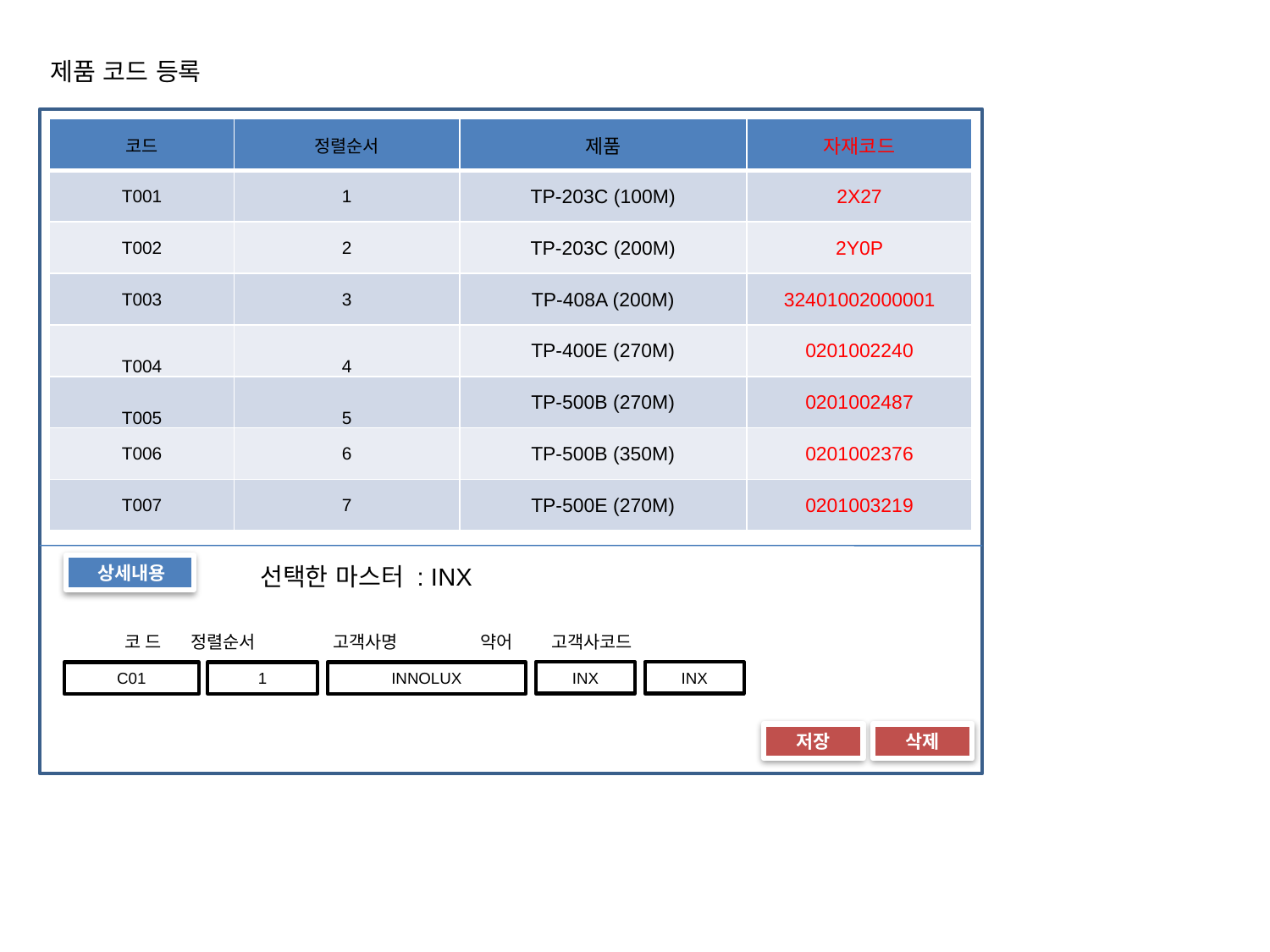

제품 코드 등록

| 코드 | 정렬순서 | 제품 | 자재코드 |
| --- | --- | --- | --- |
| T001 | 1 | TP-203C (100M) | 2X27 |
| T002 | 2 | TP-203C (200M) | 2Y0P |
| T003 | 3 | TP-408A (200M) | 32401002000001 |
| T004 | 4 | TP-400E (270M) | 0201002240 |
| T005 | 5 | TP-500B (270M) | 0201002487 |
| T006 | 6 | TP-500B (350M) | 0201002376 |
| T007 | 7 | TP-500E (270M) | 0201003219 |
   상세내용
선택한 마스터 : INX
            코 드      정렬순서                고객사명                 약어        고객사코드
INX
INX
C01
1
INNOLUX
저장
삭제